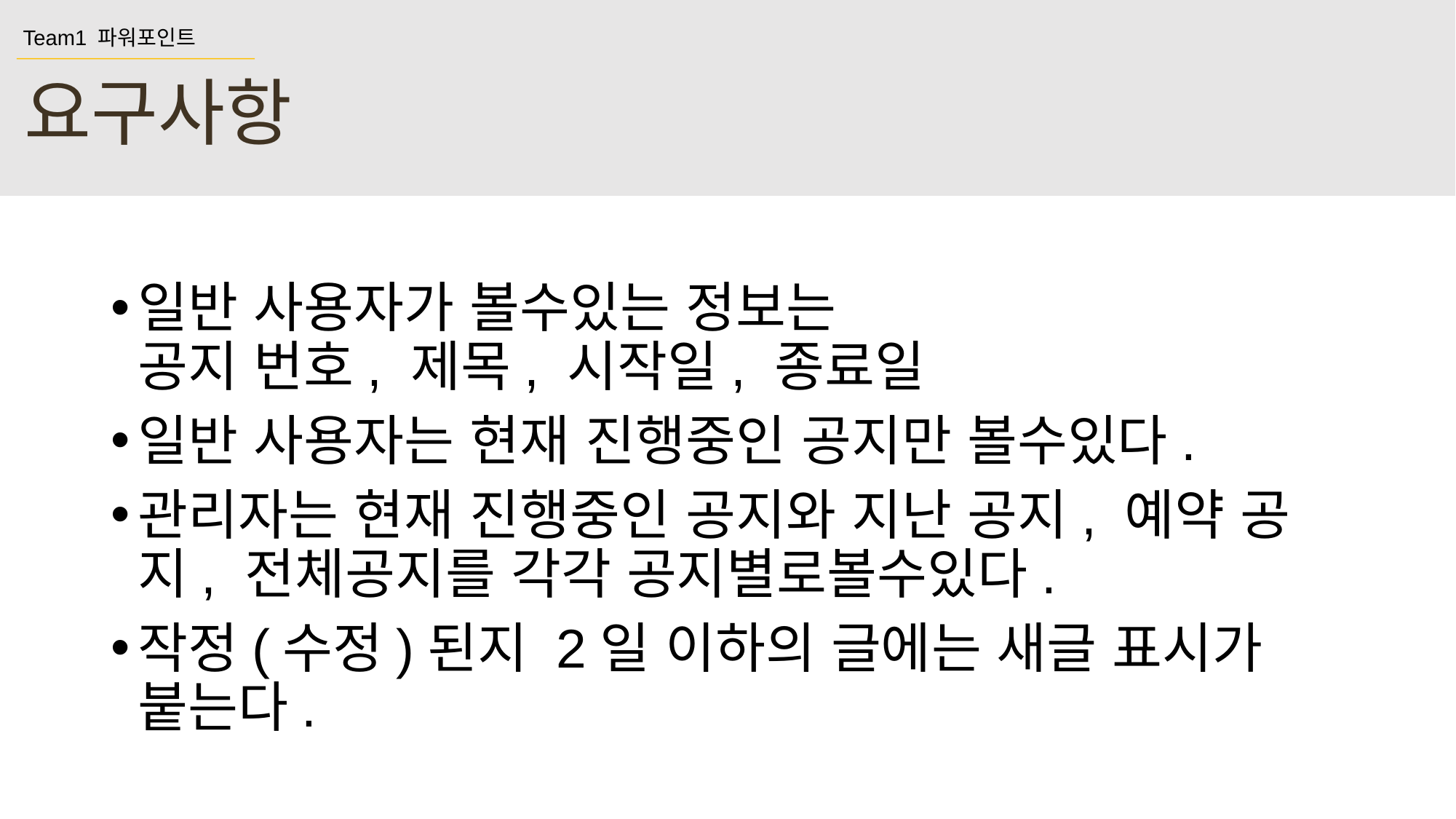

Team1 파워포인트
요구사항
일반 사용자가 볼수있는 정보는
공지 번호, 제목, 시작일, 종료일
일반 사용자는 현재 진행중인 공지만 볼수있다.
관리자는 현재 진행중인 공지와 지난 공지, 예약 공지, 전체공지를 각각 공지별로볼수있다.
작정(수정)된지 2일 이하의 글에는 새글 표시가 붙는다.